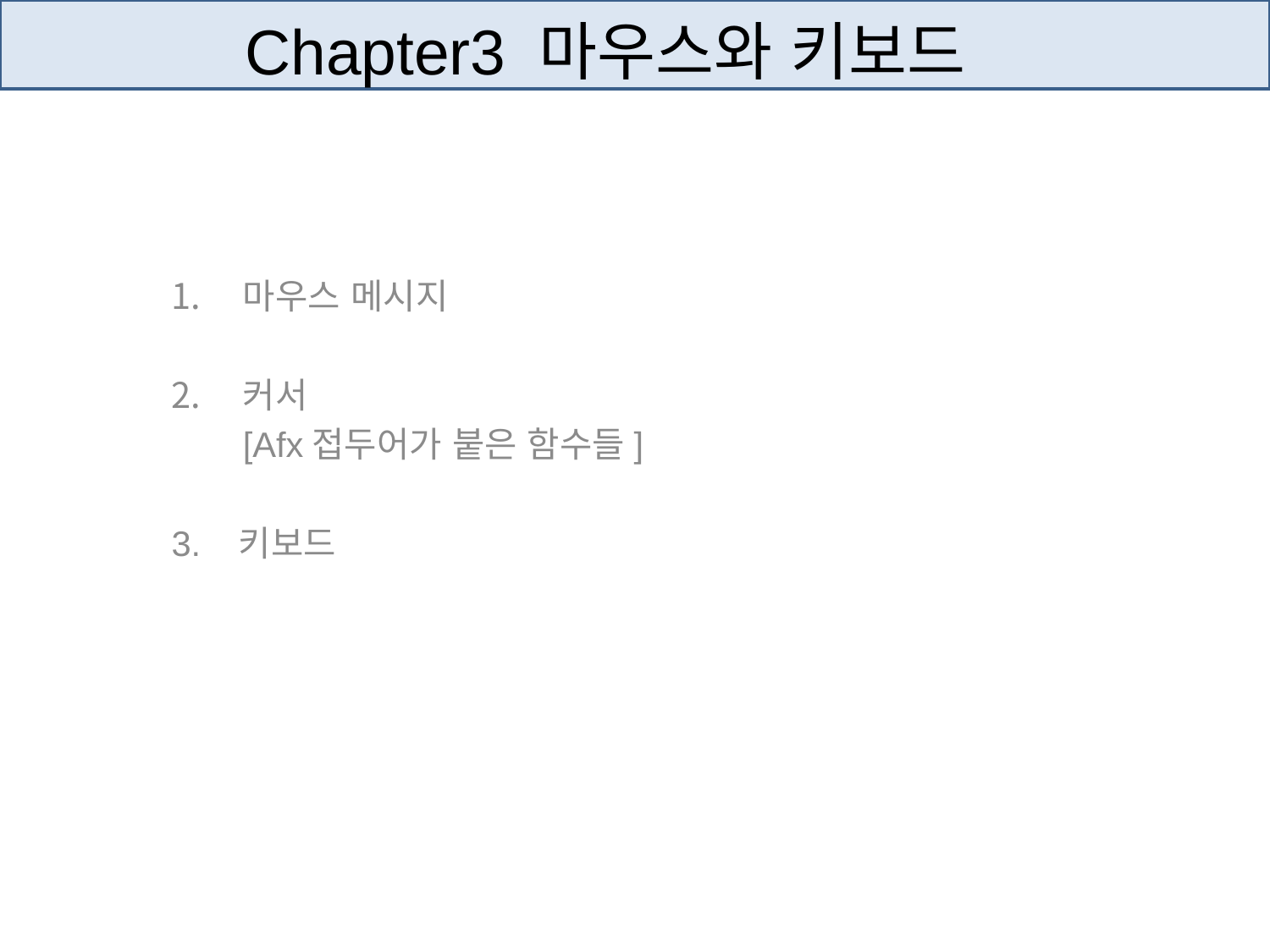

# Chapter3 마우스와 키보드
마우스 메시지

커서
	[Afx접두어가 붙은 함수들]

3.   키보드